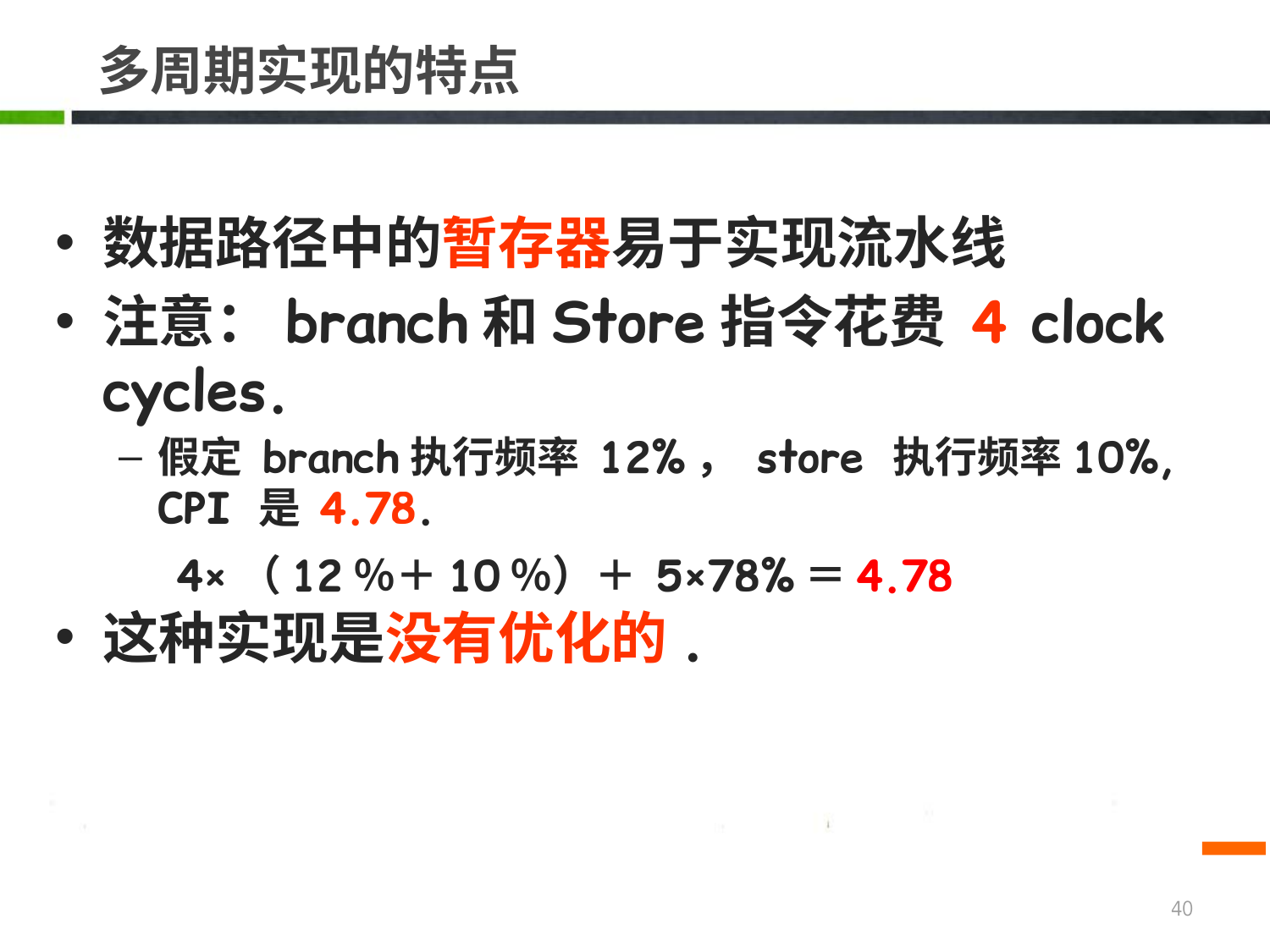

# 多周期实现的特点
数据路径中的暂存器易于实现流水线
注意：branch和Store指令花费 4 clock cycles.
假定 branch执行频率 12%， store 执行频率10%, CPI 是 4.78.

这种实现是没有优化的.
4×（12％＋10％）＋ 5×78%＝4.78
40